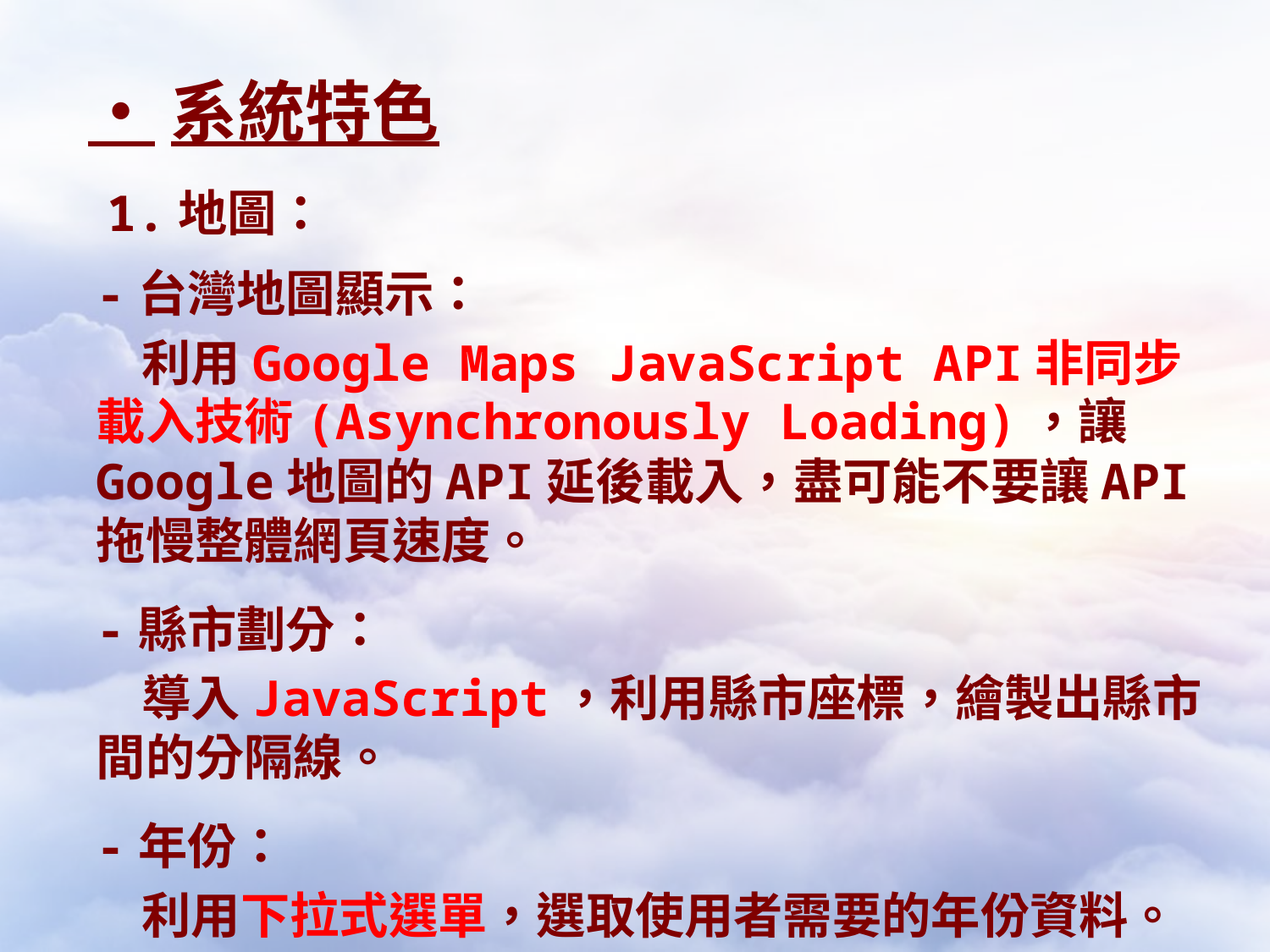

# •系統特色
1.地圖：

-台灣地圖顯示：
   利用Google Maps JavaScript API非同步載入技術(Asynchronously Loading)，讓Google地圖的API延後載入，盡可能不要讓API拖慢整體網頁速度。

-縣市劃分：
   導入JavaScript，利用縣市座標，繪製出縣市間的分隔線。

-年份：
   利用下拉式選單，選取使用者需要的年份資料。